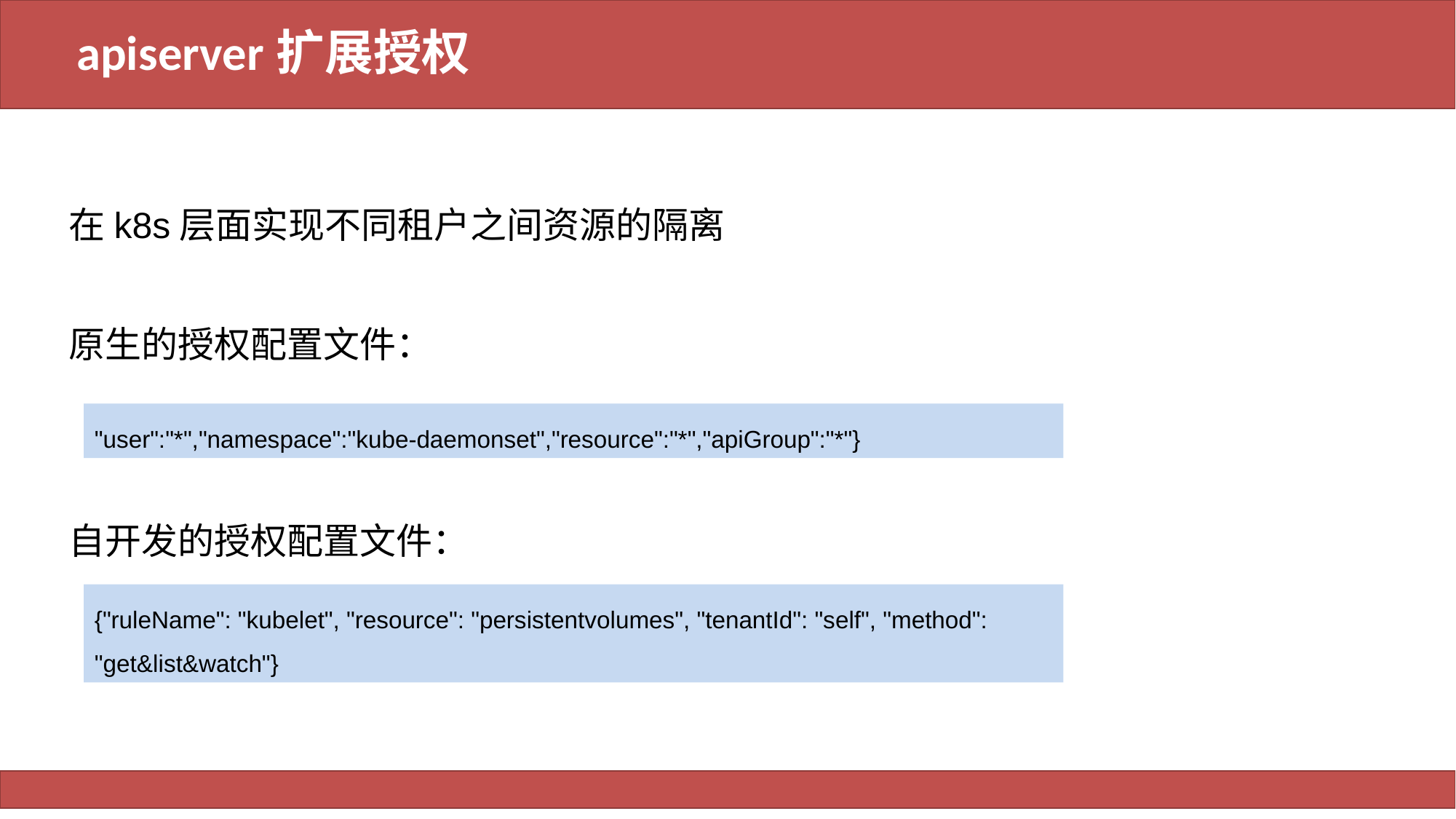

# apiserver扩展授权
在k8s层面实现不同租户之间资源的隔离

原生的授权配置文件：

自开发的授权配置文件：
"user":"*","namespace":"kube-daemonset","resource":"*","apiGroup":"*"}
{"ruleName": "kubelet", "resource": "persistentvolumes", "tenantId": "self", "method": "get&list&watch"}